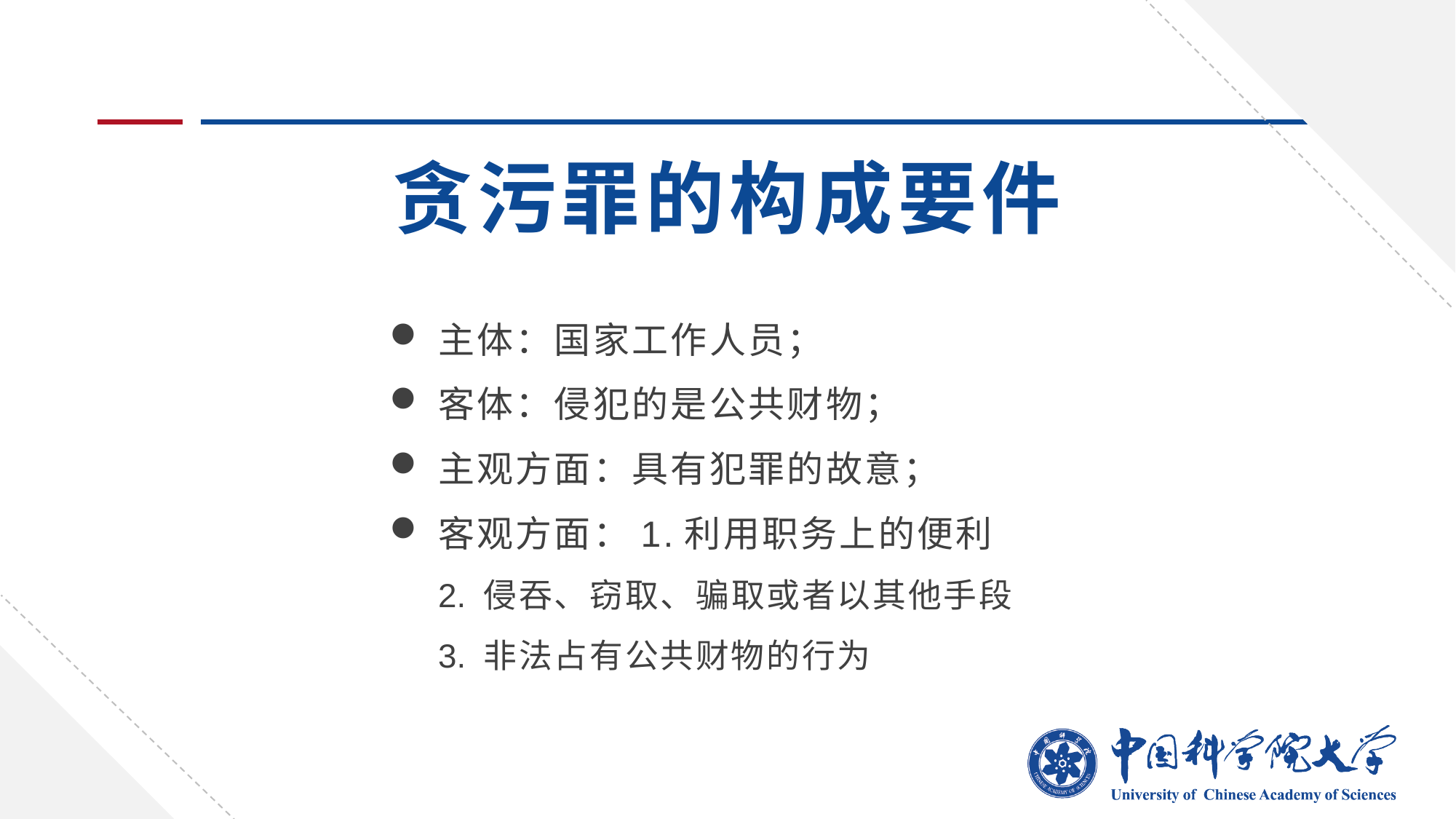

贪污罪的构成要件
主体：国家工作人员；
客体：侵犯的是公共财物；
主观方面：具有犯罪的故意；
客观方面：1.利用职务上的便利
侵吞、窃取、骗取或者以其他手段
非法占有公共财物的行为